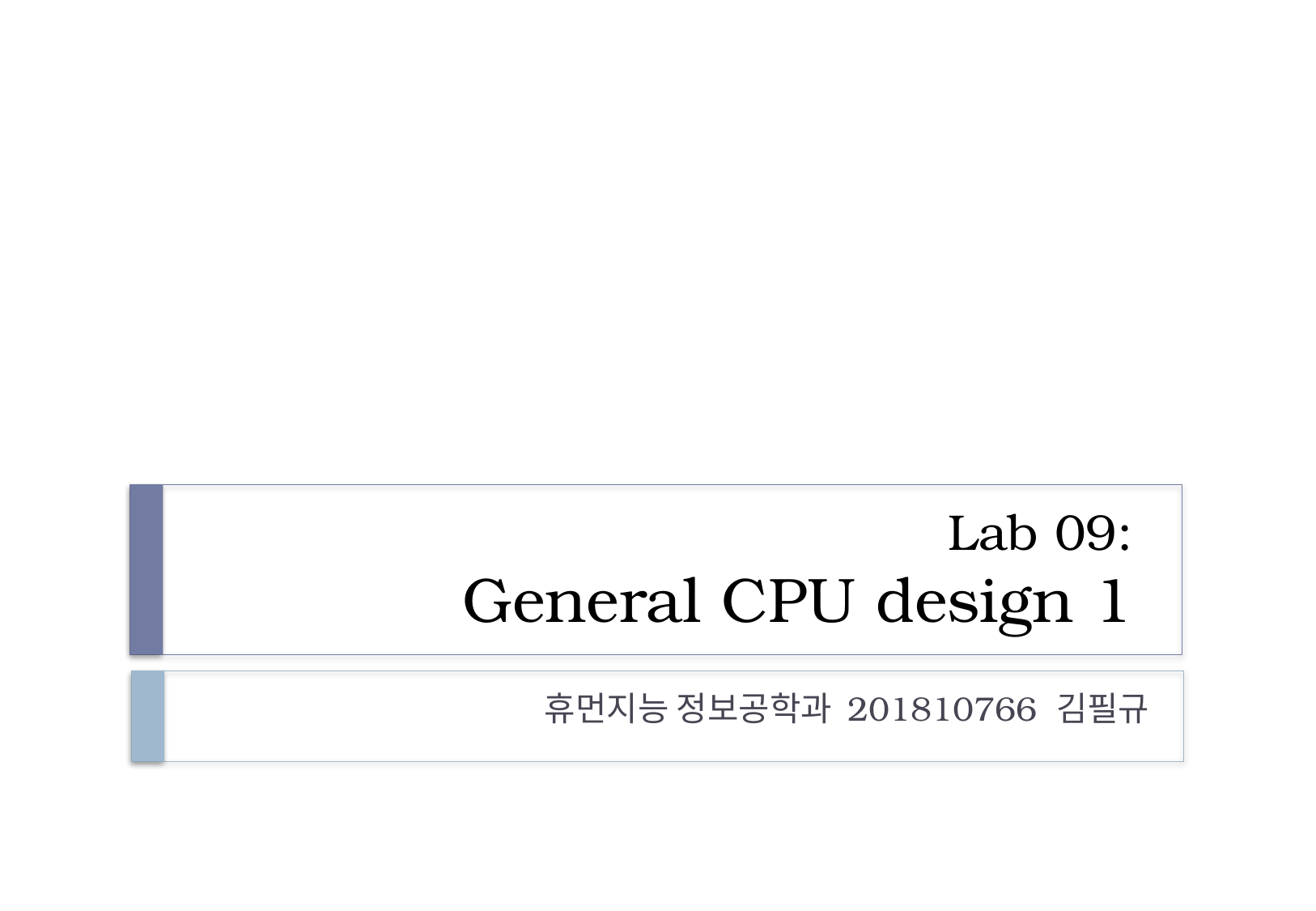

# Lab 09: General CPU design 1
휴먼지능 정보공학과 201810766 김필규